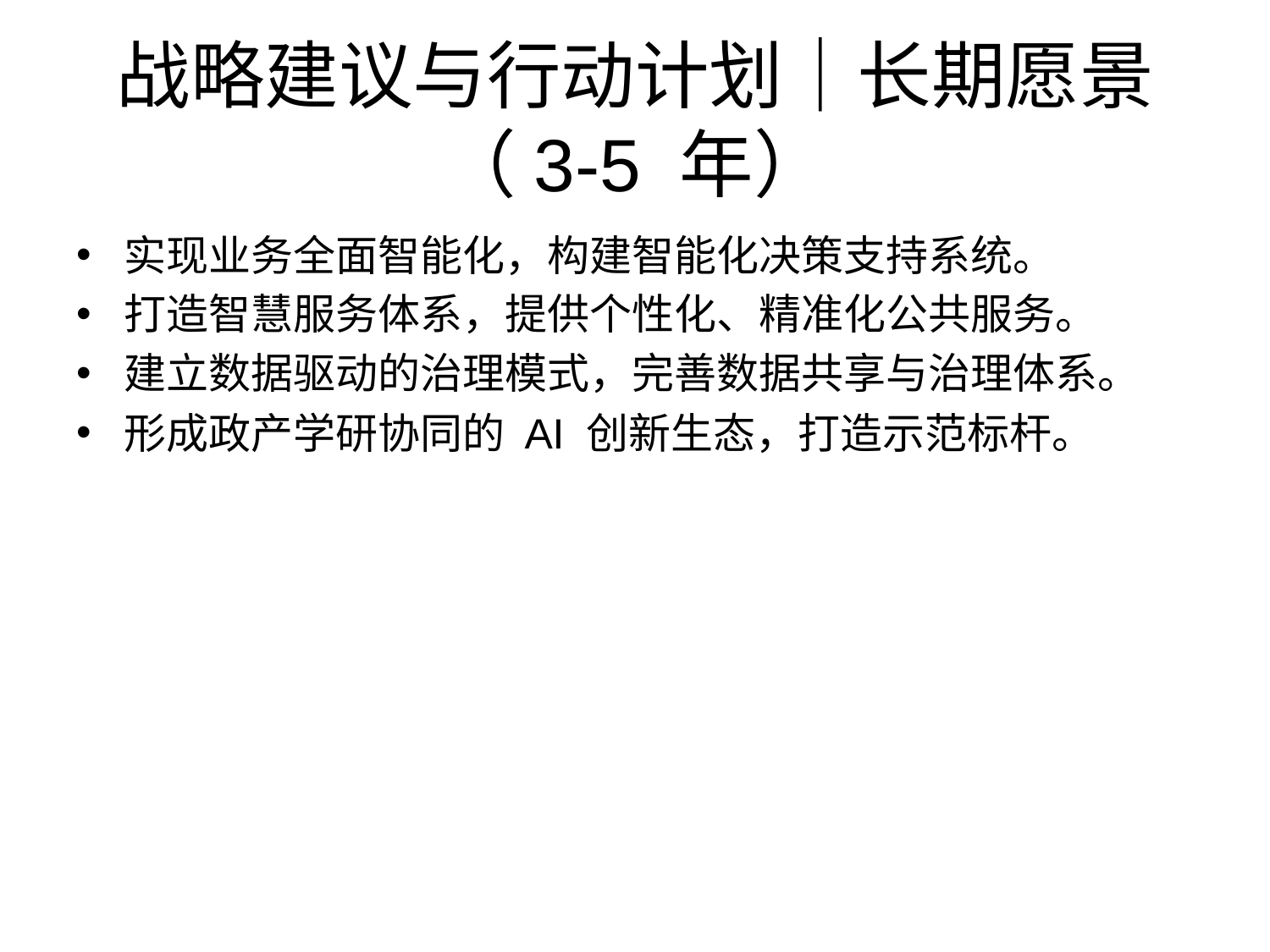

# 战略建议与行动计划｜长期愿景（3-5 年）
实现业务全面智能化，构建智能化决策支持系统。
打造智慧服务体系，提供个性化、精准化公共服务。
建立数据驱动的治理模式，完善数据共享与治理体系。
形成政产学研协同的 AI 创新生态，打造示范标杆。